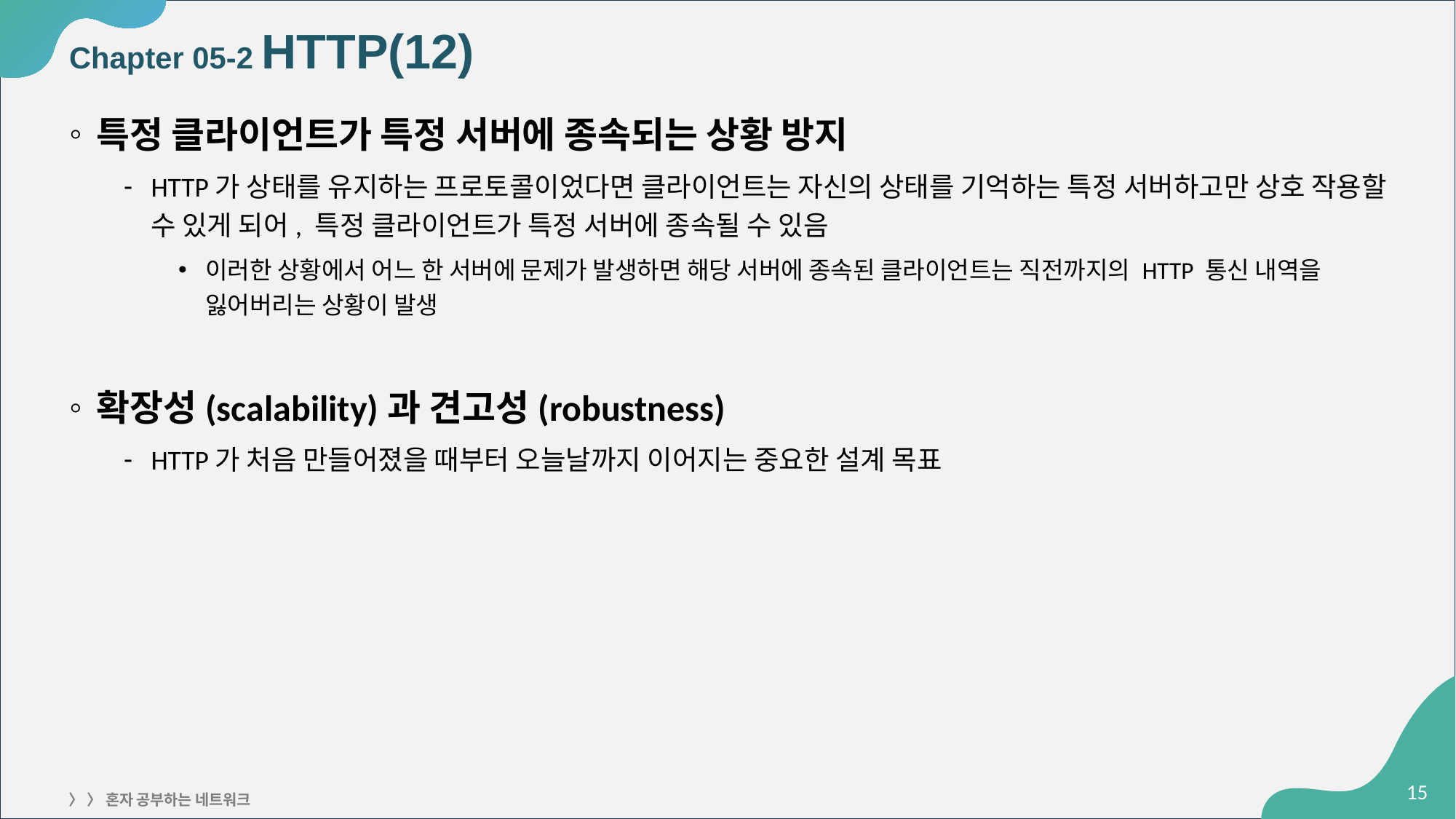

# Chapter 05-2 HTTP(12)
특정 클라이언트가 특정 서버에 종속되는 상황 방지
HTTP가 상태를 유지하는 프로토콜이었다면 클라이언트는 자신의 상태를 기억하는 특정 서버하고만 상호 작용할 수 있게 되어, 특정 클라이언트가 특정 서버에 종속될 수 있음
이러한 상황에서 어느 한 서버에 문제가 발생하면 해당 서버에 종속된 클라이언트는 직전까지의 HTTP 통신 내역을 잃어버리는 상황이 발생

확장성(scalability)과 견고성(robustness)
HTTP가 처음 만들어졌을 때부터 오늘날까지 이어지는 중요한 설계 목표

15
〉 〉 혼자 공부하는 네트워크